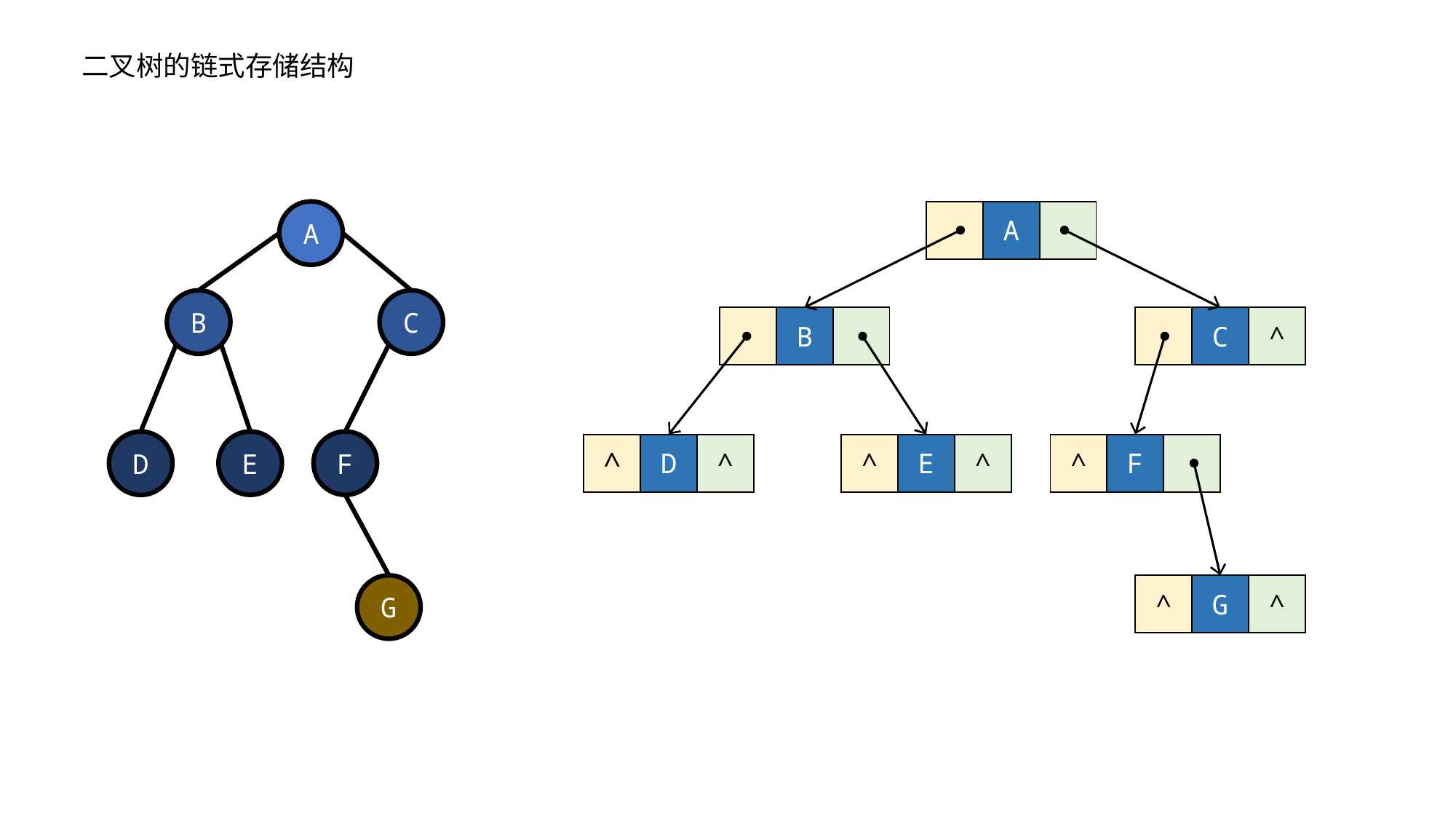

二叉树的链式存储结构
A
|  | A |  |
| --- | --- | --- |
B
C
|  | B |  |
| --- | --- | --- |
|  | C | ^ |
| --- | --- | --- |
E
F
D
| ^ | D | ^ |
| --- | --- | --- |
| ^ | E | ^ |
| --- | --- | --- |
| ^ | F |  |
| --- | --- | --- |
G
| ^ | G | ^ |
| --- | --- | --- |